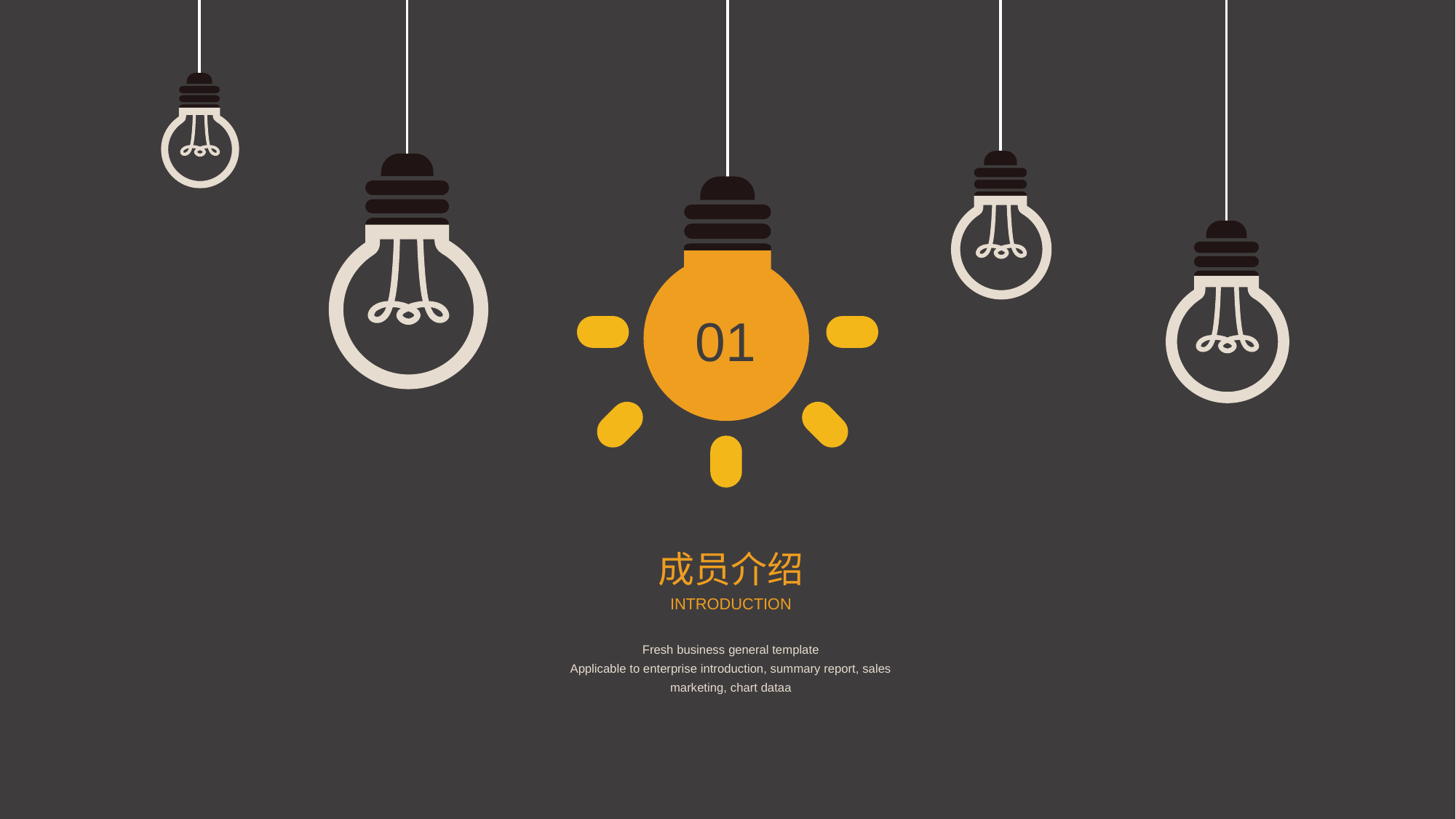

01
成员介绍
INTRODUCTION
Fresh business general template
Applicable to enterprise introduction, summary report, sales marketing, chart dataa